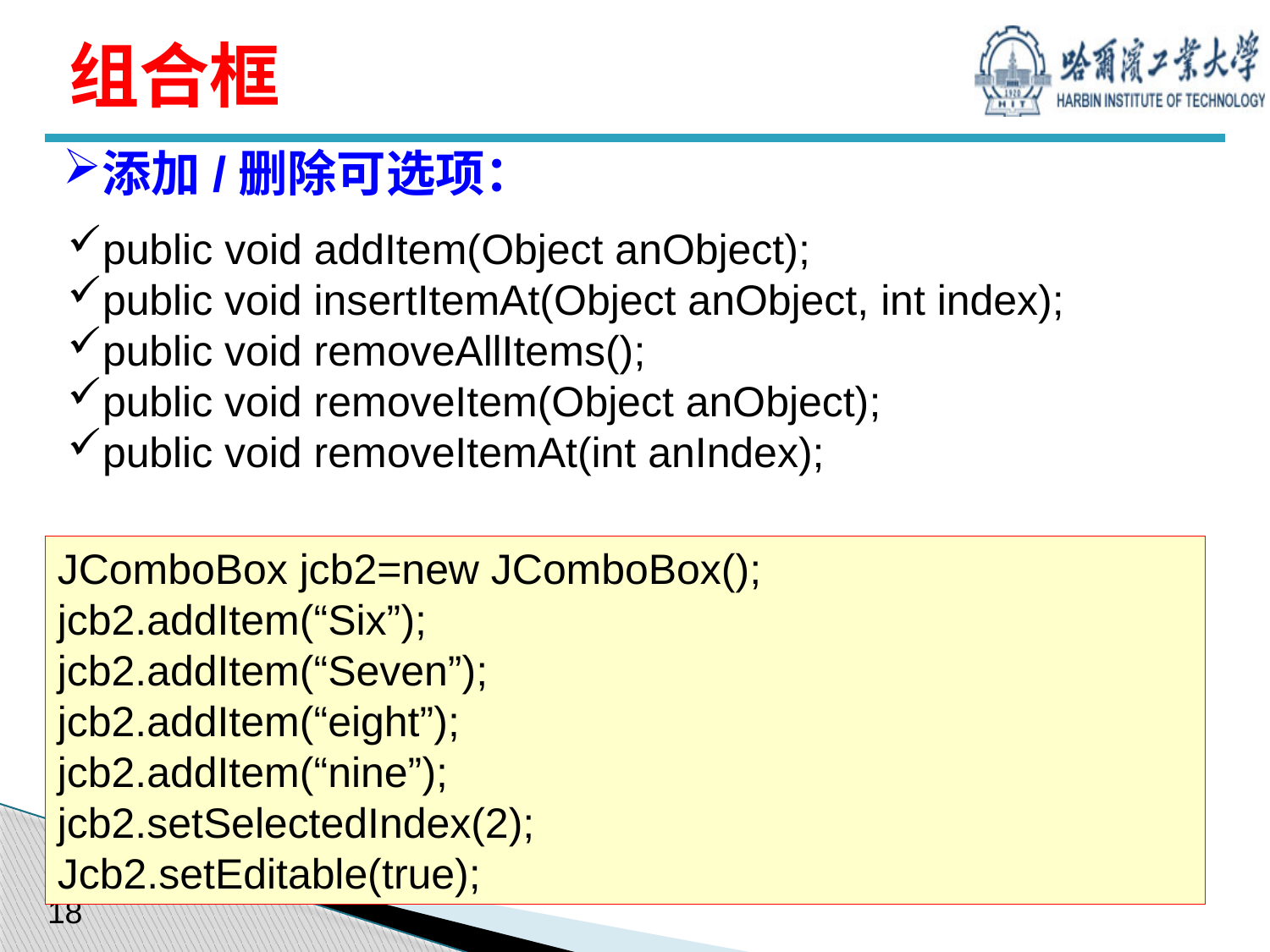

# 组合框
添加/删除可选项：
public void addItem(Object anObject);
public void insertItemAt(Object anObject, int index);
public void removeAllItems();
public void removeItem(Object anObject);
public void removeItemAt(int anIndex);
JComboBox jcb2=new JComboBox();
jcb2.addItem(“Six”);
jcb2.addItem(“Seven”);
jcb2.addItem(“eight”);
jcb2.addItem(“nine”);
jcb2.setSelectedIndex(2);
Jcb2.setEditable(true);